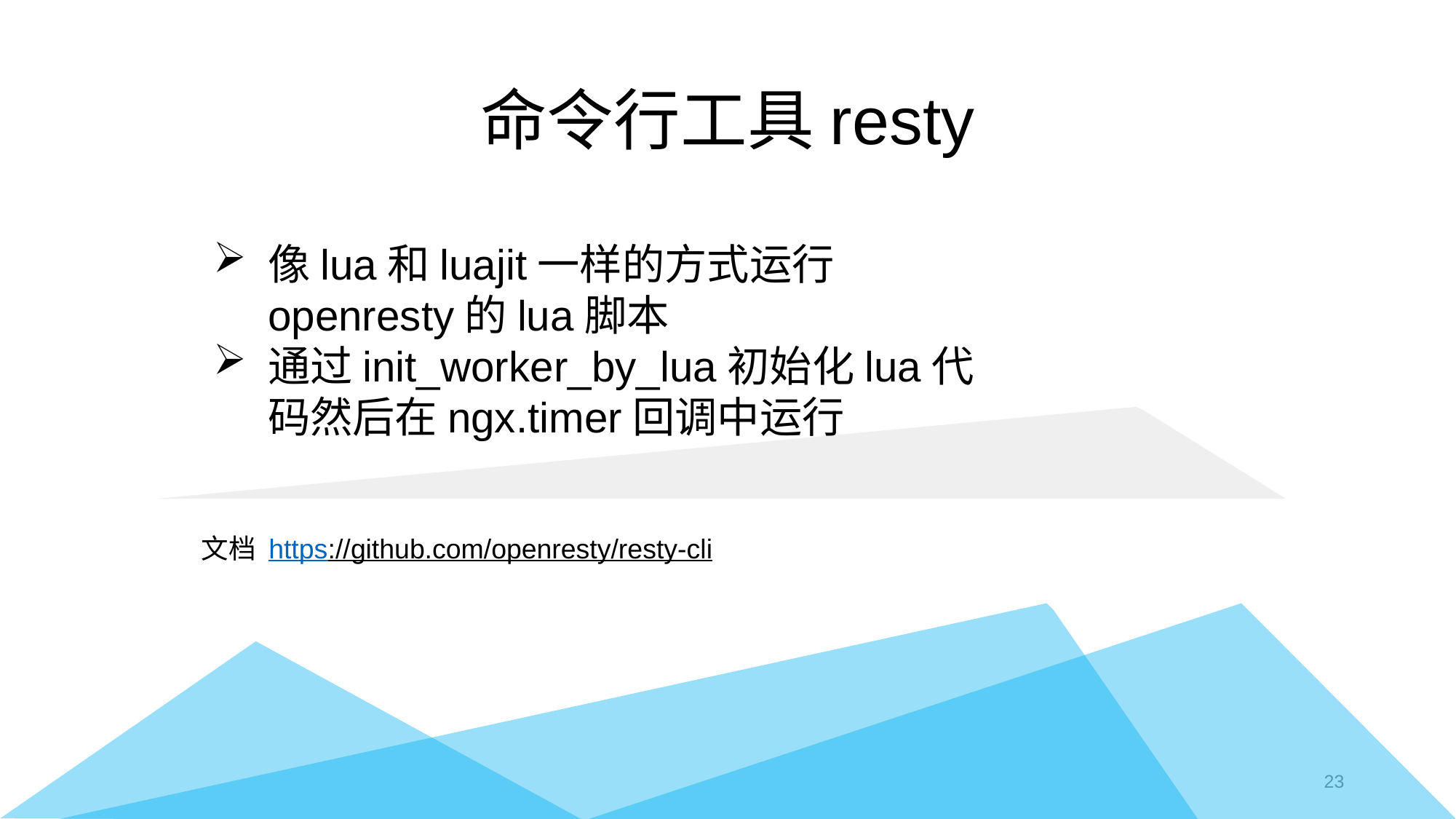

# 命令行工具resty
像lua和luajit一样的方式运行openresty的lua脚本
通过init_worker_by_lua初始化lua代码然后在ngx.timer回调中运行

文档 https://github.com/openresty/resty-cli

23